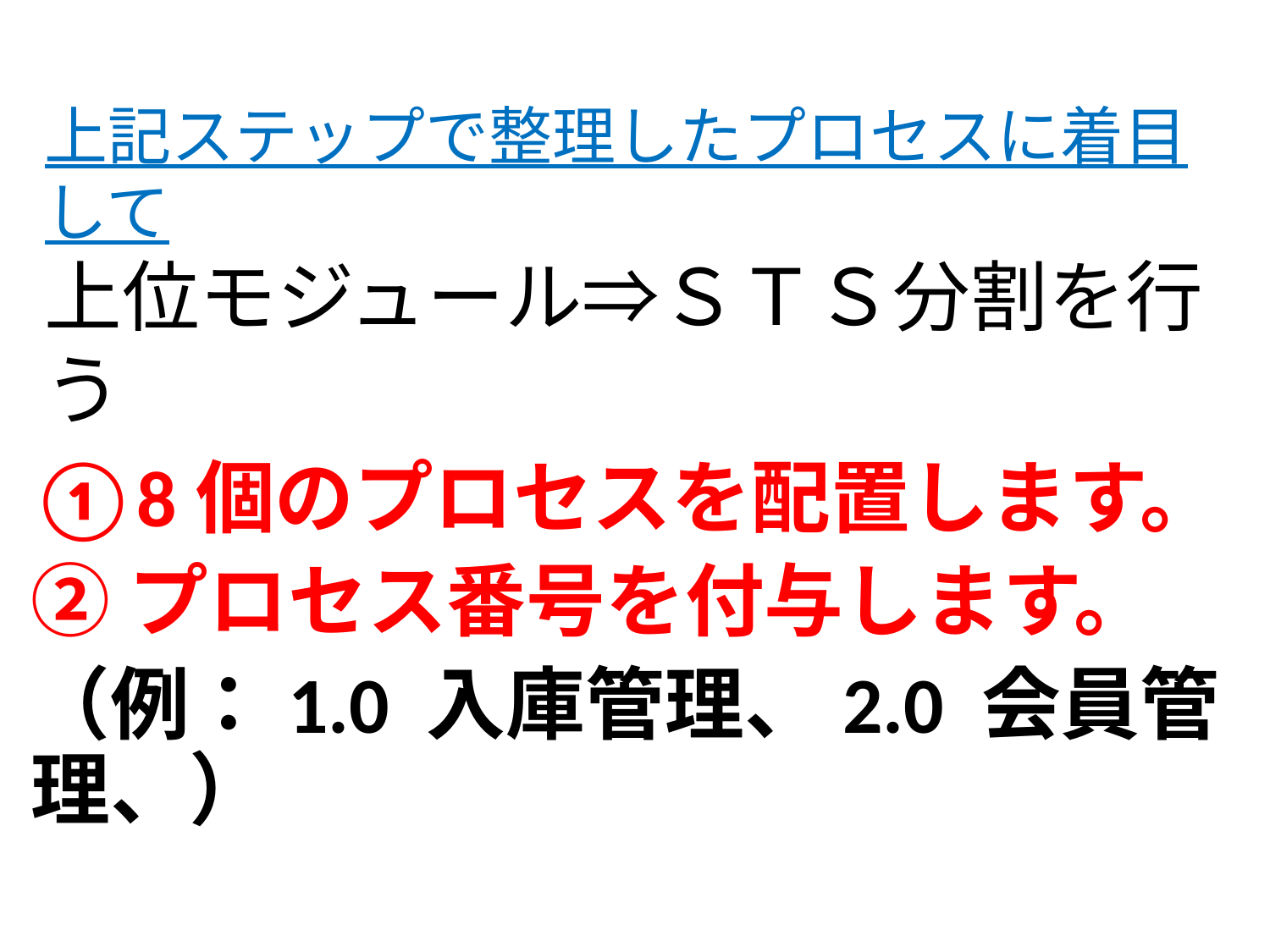

# 上記ステップで整理したプロセスに着目して 上位モジュール⇒ＳＴＳ分割を行う
①8個のプロセスを配置します。
②プロセス番号を付与します。
（例：1.0 入庫管理、2.0 会員管理、）